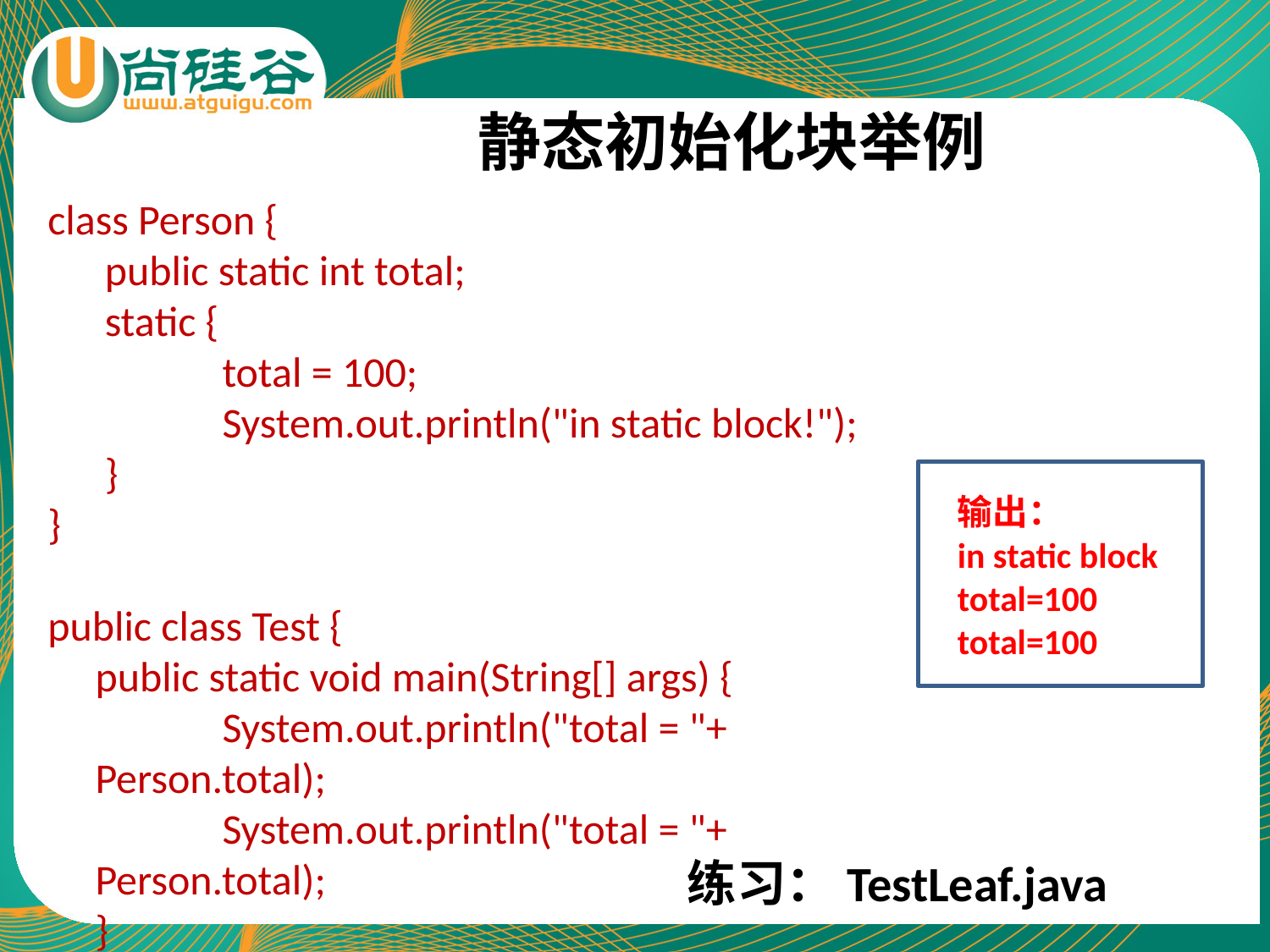

# 静态初始化块举例
class Person {
	 public static int total;
	 static {
		total = 100;
		System.out.println("in static block!");
	 }
}

public class Test {
	public static void main(String[] args) {
		System.out.println("total = "+ Person.total);
		System.out.println("total = "+ Person.total);
	}
}

输出：
in static block
total=100
total=100
练习：TestLeaf.java